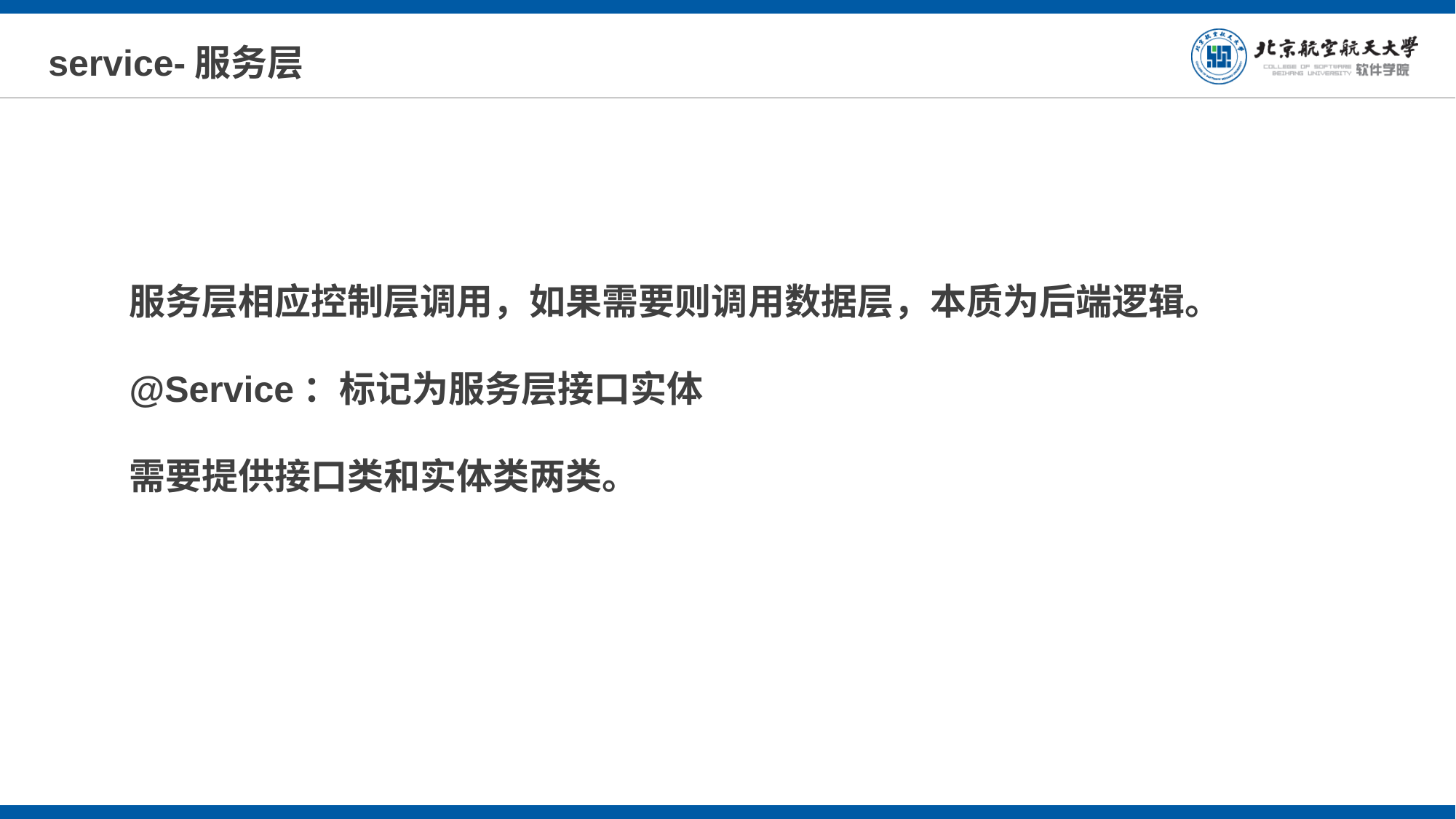

# service-服务层
服务层相应控制层调用，如果需要则调用数据层，本质为后端逻辑。

@Service：标记为服务层接口实体

需要提供接口类和实体类两类。
10